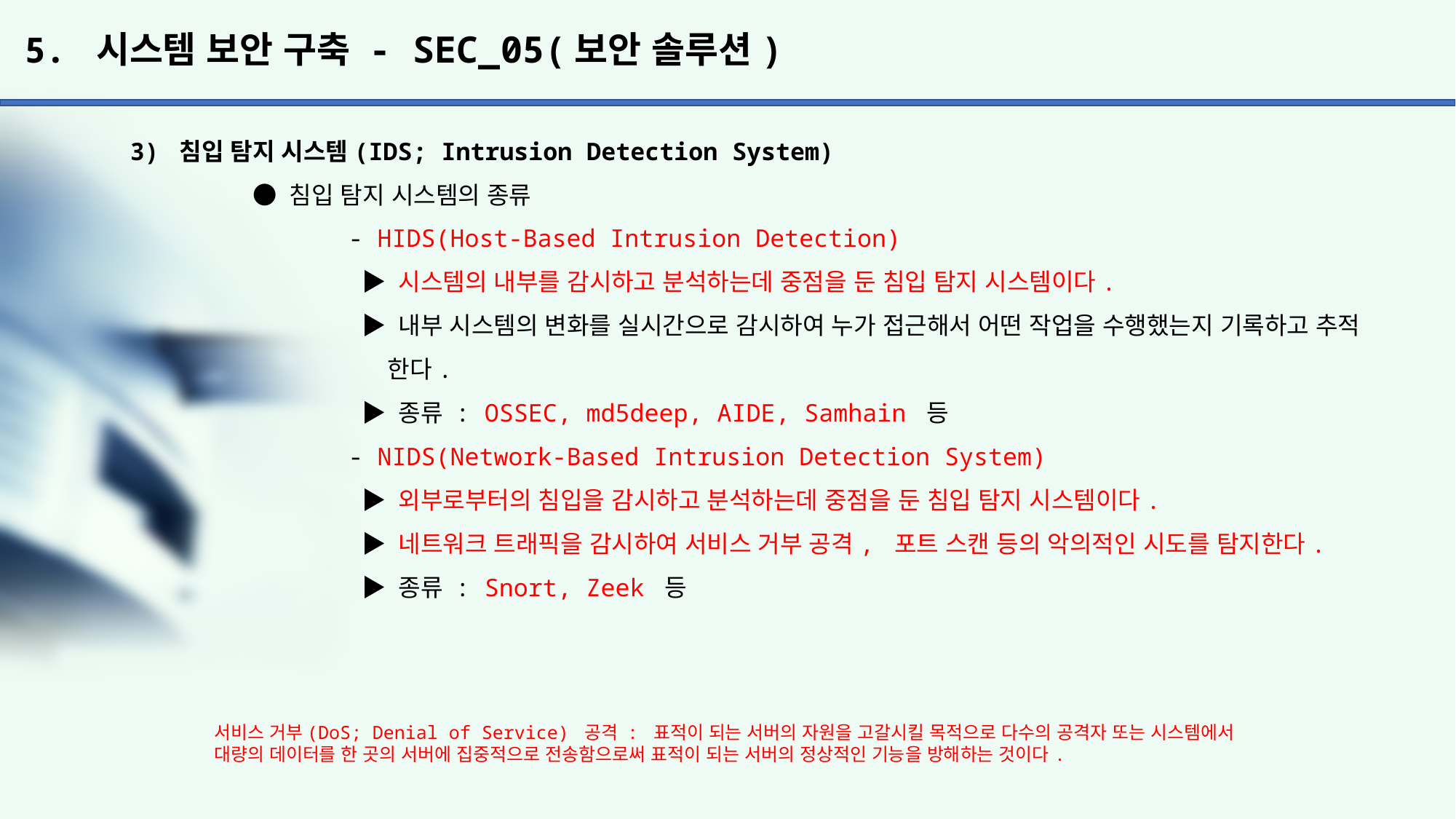

# 5. 시스템 보안 구축 - SEC_05(보안 솔루션)
3) 침입 탐지 시스템(IDS; Intrusion Detection System)
	  ● 침입 탐지 시스템의 종류
		- HIDS(Host-Based Intrusion Detection)
		  ▶ 시스템의 내부를 감시하고 분석하는데 중점을 둔 침입 탐지 시스템이다.
		  ▶ 내부 시스템의 변화를 실시간으로 감시하여 누가 접근해서 어떤 작업을 수행했는지 기록하고 추적
		     한다.
		  ▶ 종류 : OSSEC, md5deep, AIDE, Samhain 등
		- NIDS(Network-Based Intrusion Detection System)
		  ▶ 외부로부터의 침입을 감시하고 분석하는데 중점을 둔 침입 탐지 시스템이다.
		  ▶ 네트워크 트래픽을 감시하여 서비스 거부 공격, 포트 스캔 등의 악의적인 시도를 탐지한다.
		  ▶ 종류 : Snort, Zeek 등
서비스 거부(DoS; Denial of Service) 공격 : 표적이 되는 서버의 자원을 고갈시킬 목적으로 다수의 공격자 또는 시스템에서
대량의 데이터를 한 곳의 서버에 집중적으로 전송함으로써 표적이 되는 서버의 정상적인 기능을 방해하는 것이다.